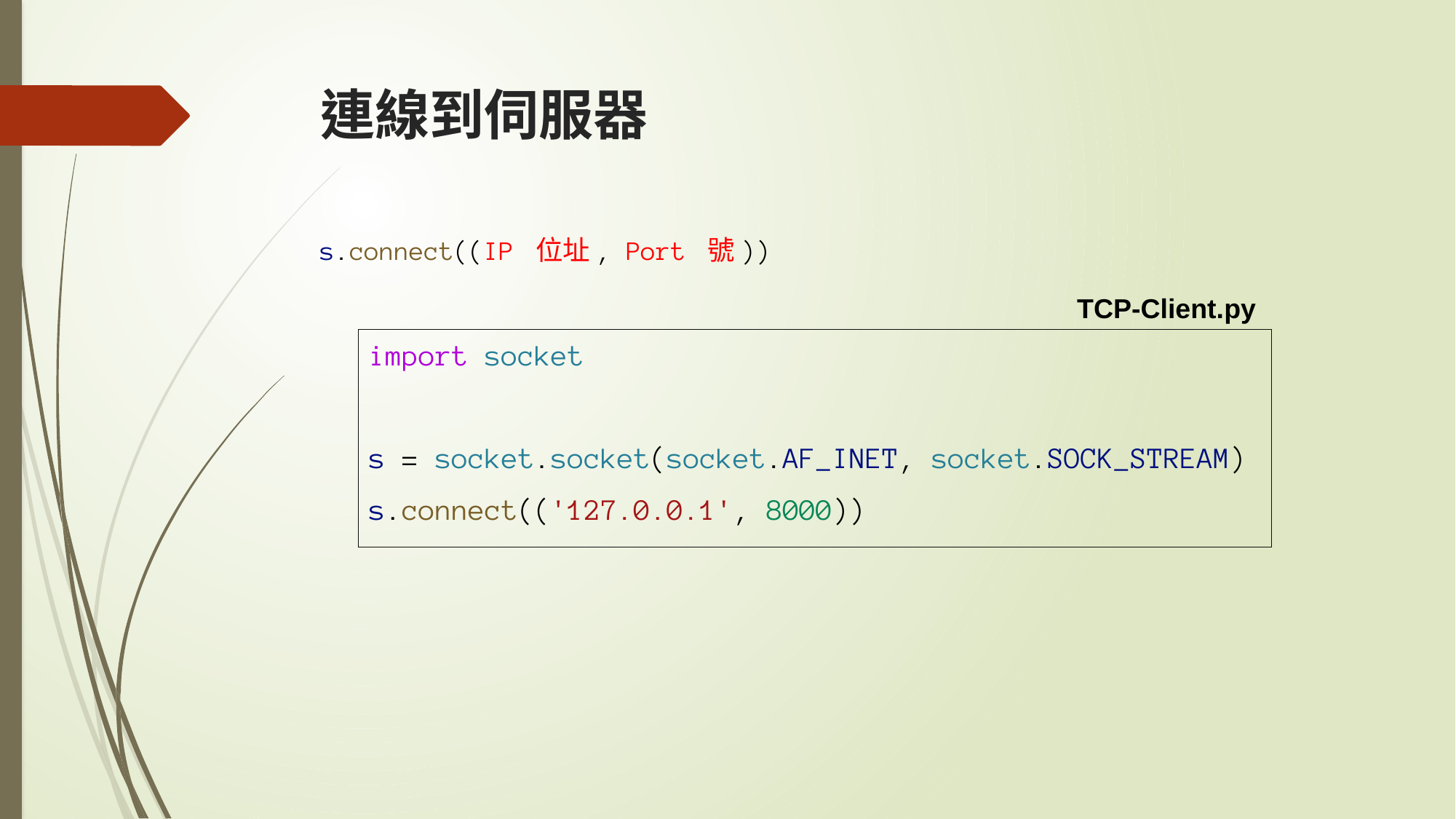

# 連線到伺服器
s.connect((IP 位址, Port 號))
TCP-Client.py
import socket

s = socket.socket(socket.AF_INET, socket.SOCK_STREAM)
s.connect(('127.0.0.1', 8000))